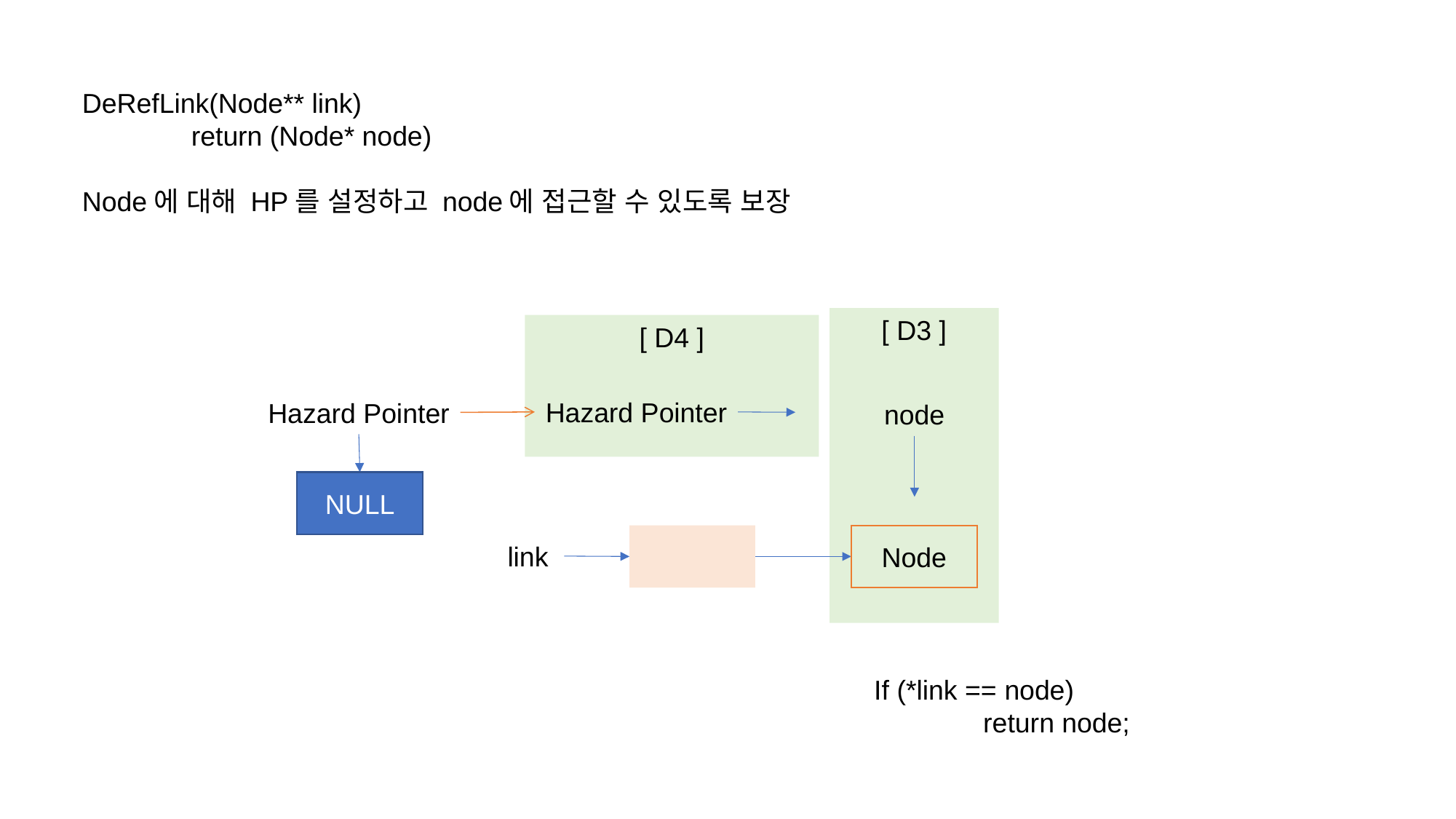

DeRefLink(Node** link)
	return (Node* node)

Node에 대해 HP를 설정하고 node에 접근할 수 있도록 보장

[ D3 ]
[ D4 ]
Hazard Pointer
Hazard Pointer
node
NULL

Node
link
If (*link == node)
	return node;